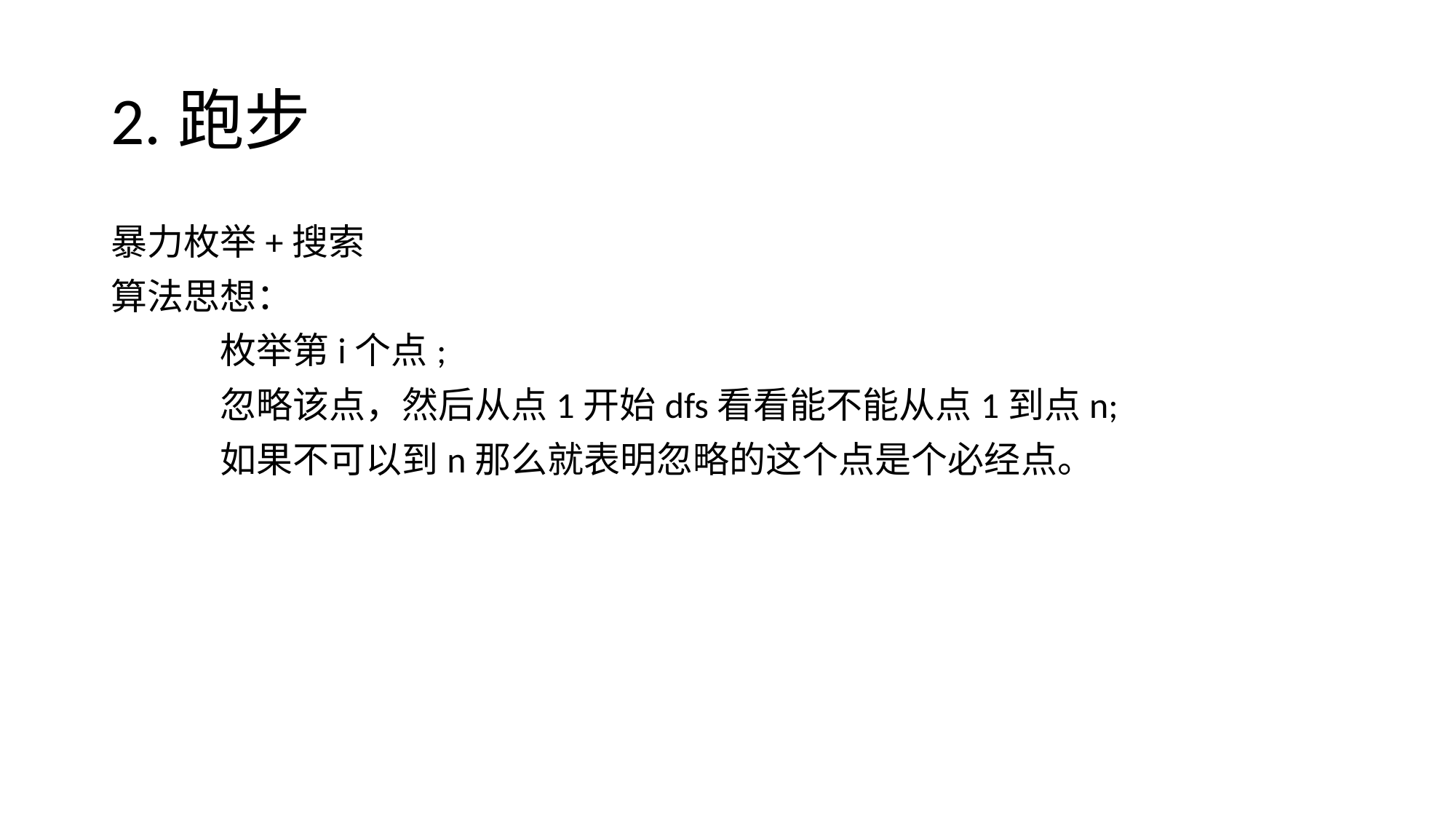

# 2.跑步
暴力枚举+搜索
算法思想：
	枚举第i个点;
	忽略该点，然后从点1开始dfs看看能不能从点1到点n;
	如果不可以到n那么就表明忽略的这个点是个必经点。